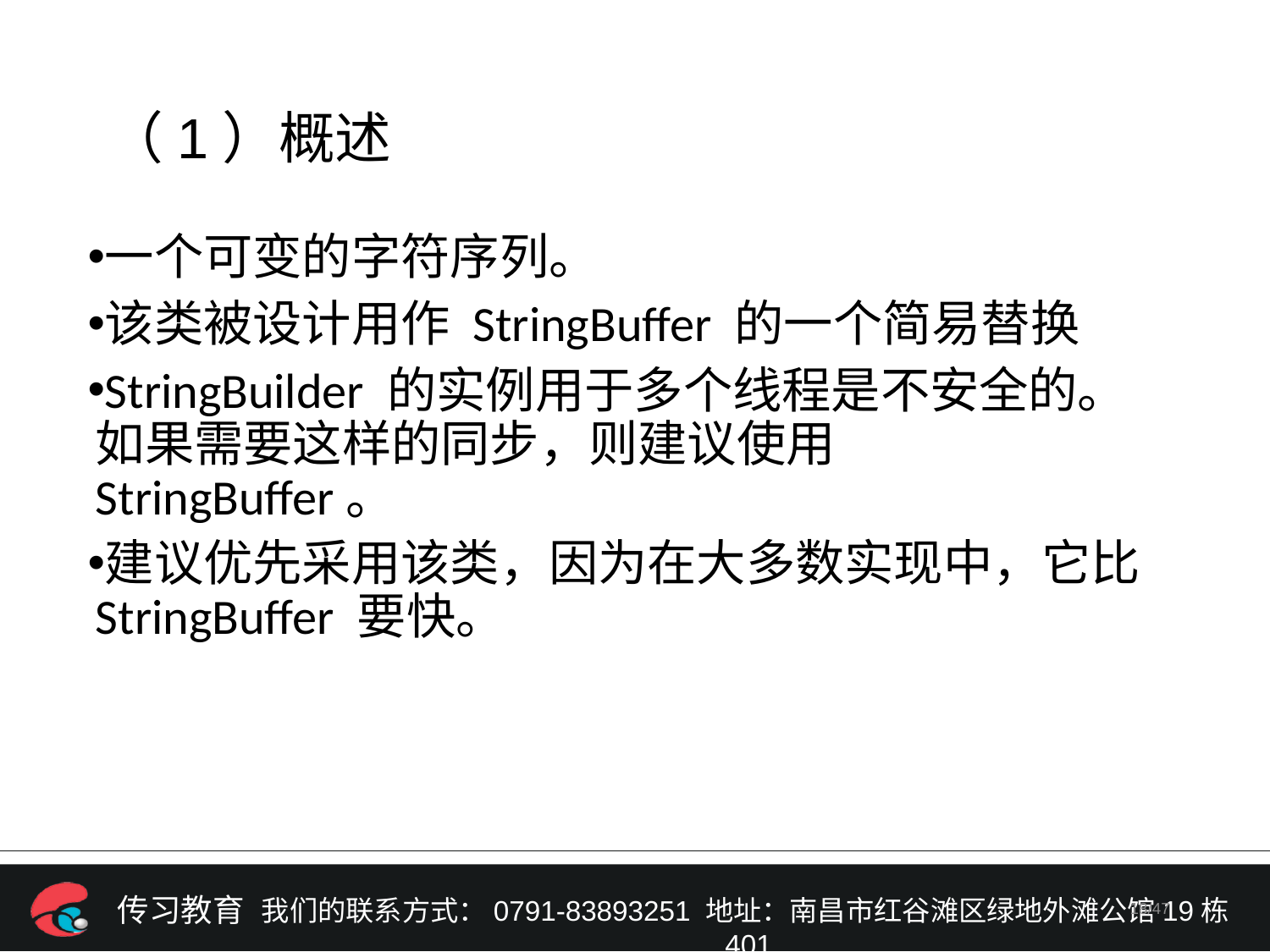

（1）概述
一个可变的字符序列。
该类被设计用作 StringBuffer 的一个简易替换
StringBuilder 的实例用于多个线程是不安全的。如果需要这样的同步，则建议使用 StringBuffer。
建议优先采用该类，因为在大多数实现中，它比 StringBuffer 要快。

18/47